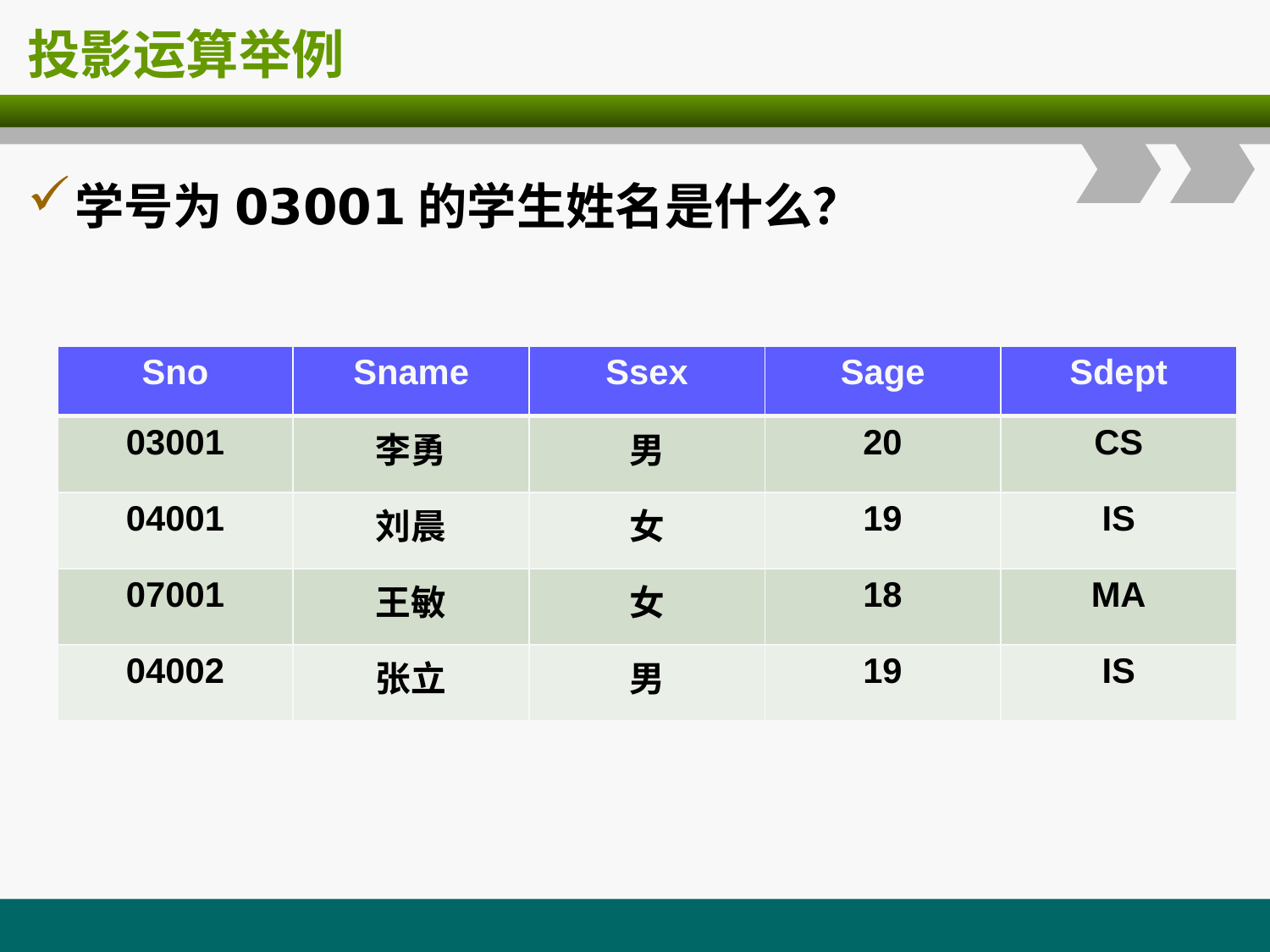

# 投影运算举例
学号为03001的学生姓名是什么？
| Sno | Sname | Ssex | Sage | Sdept |
| --- | --- | --- | --- | --- |
| 03001 | 李勇 | 男 | 20 | CS |
| 04001 | 刘晨 | 女 | 19 | IS |
| 07001 | 王敏 | 女 | 18 | MA |
| 04002 | 张立 | 男 | 19 | IS |